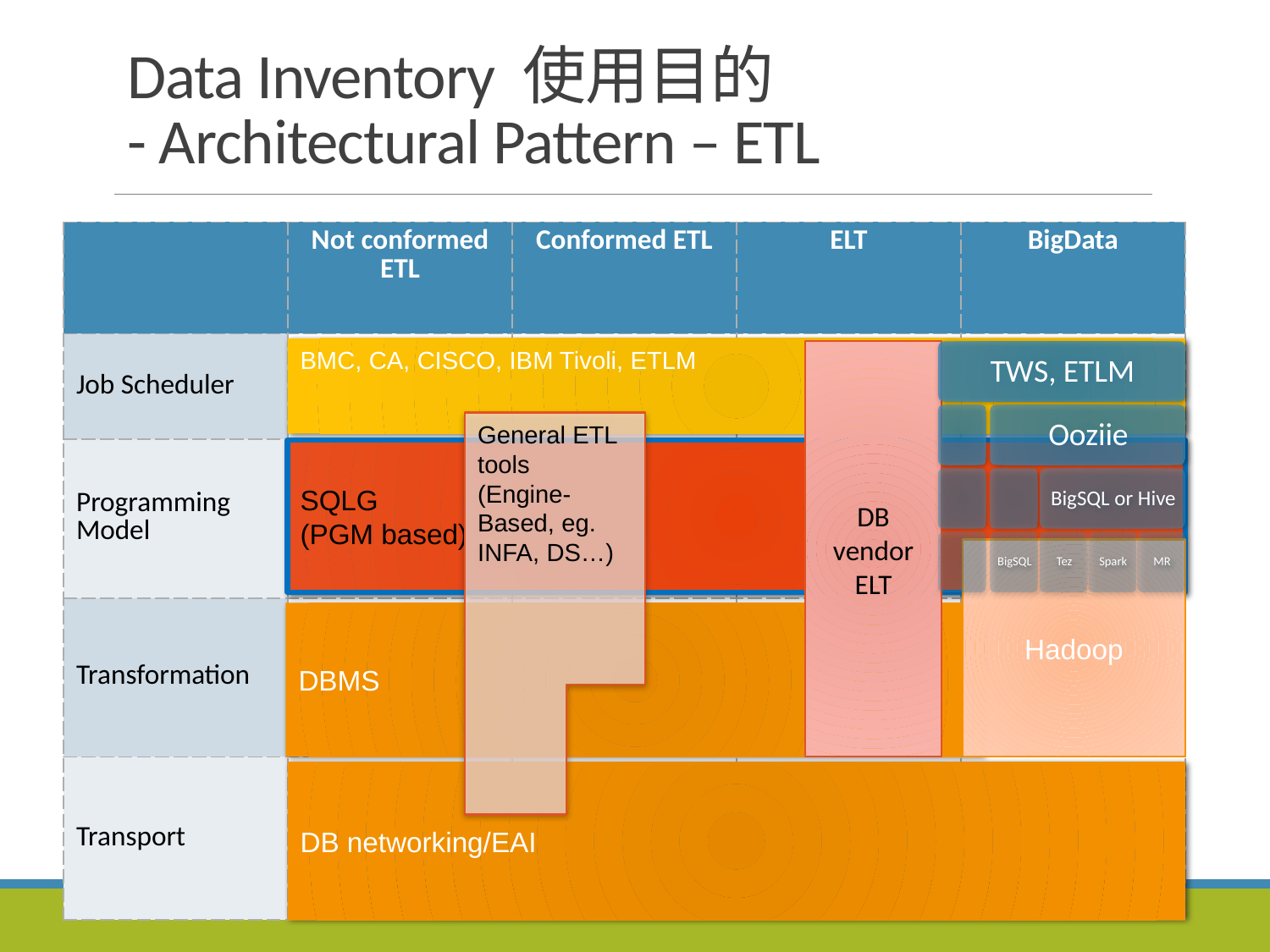

# Data Inventory 使用目的 - Architectural Pattern – ETL
|  | Not conformed ETL | Conformed ETL | ELT | BigData |
| --- | --- | --- | --- | --- |
| Job Scheduler |  |  |  |  |
| Programming Model |  |  |  |  |
| Transformation |  |  |  |  |
| Transport |  |  |  |  |
BMC, CA, CISCO, IBM Tivoli, ETLM
DB vendor ELT
TWS, ETLM

Ooziie

BigSQL
BigSQL or Hive
Tez
Spark
MR
General ETL tools
(Engine-Based, eg. INFA, DS…)
SQLG
(PGM based)
Hadoop
DBMS
DB networking/EAI